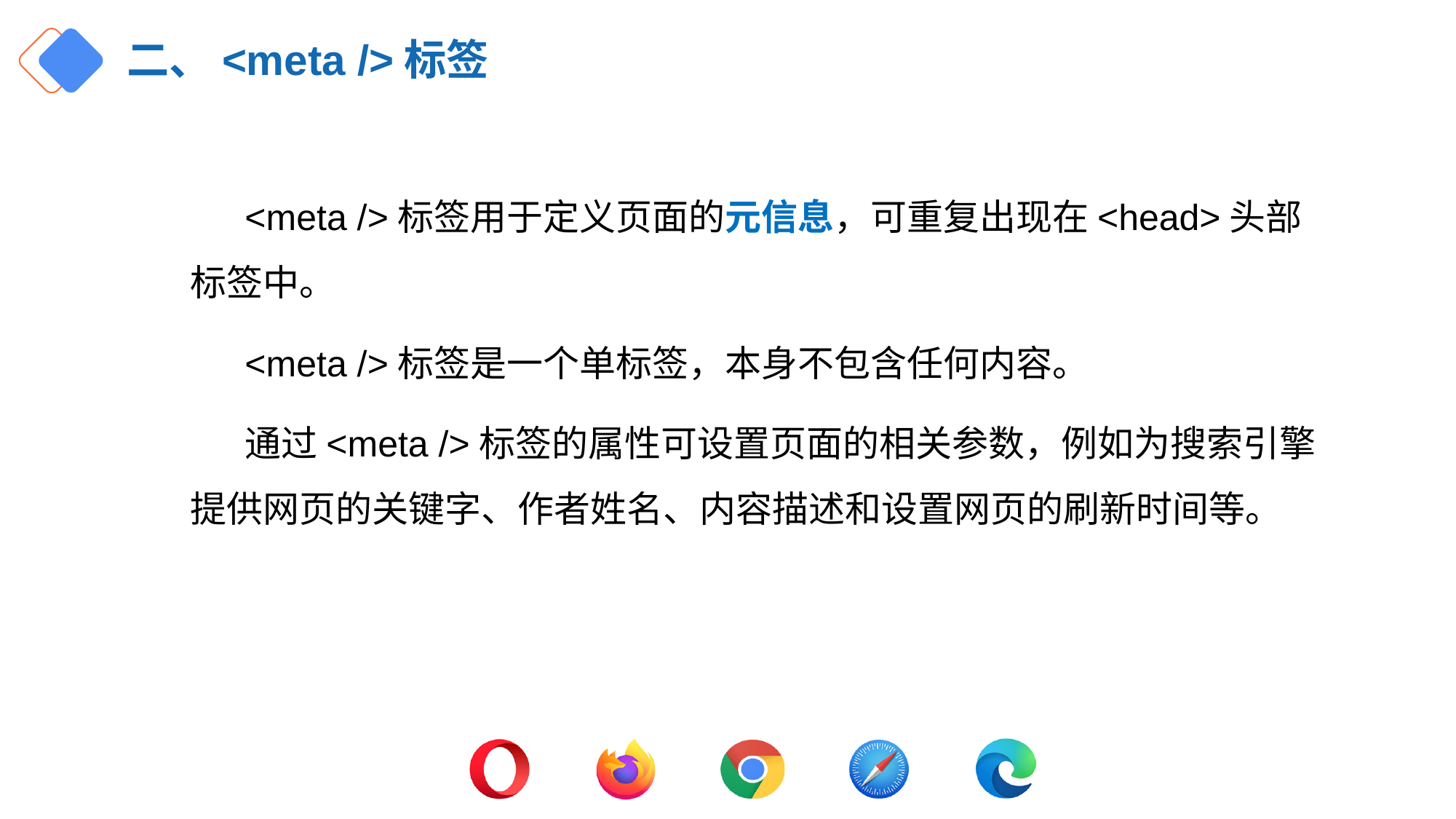

# 二、<meta />标签

<meta />标签用于定义页面的元信息，可重复出现在<head>头部标签中。
<meta />标签是一个单标签，本身不包含任何内容。
通过<meta />标签的属性可设置页面的相关参数，例如为搜索引擎提供网页的关键字、作者姓名、内容描述和设置网页的刷新时间等。